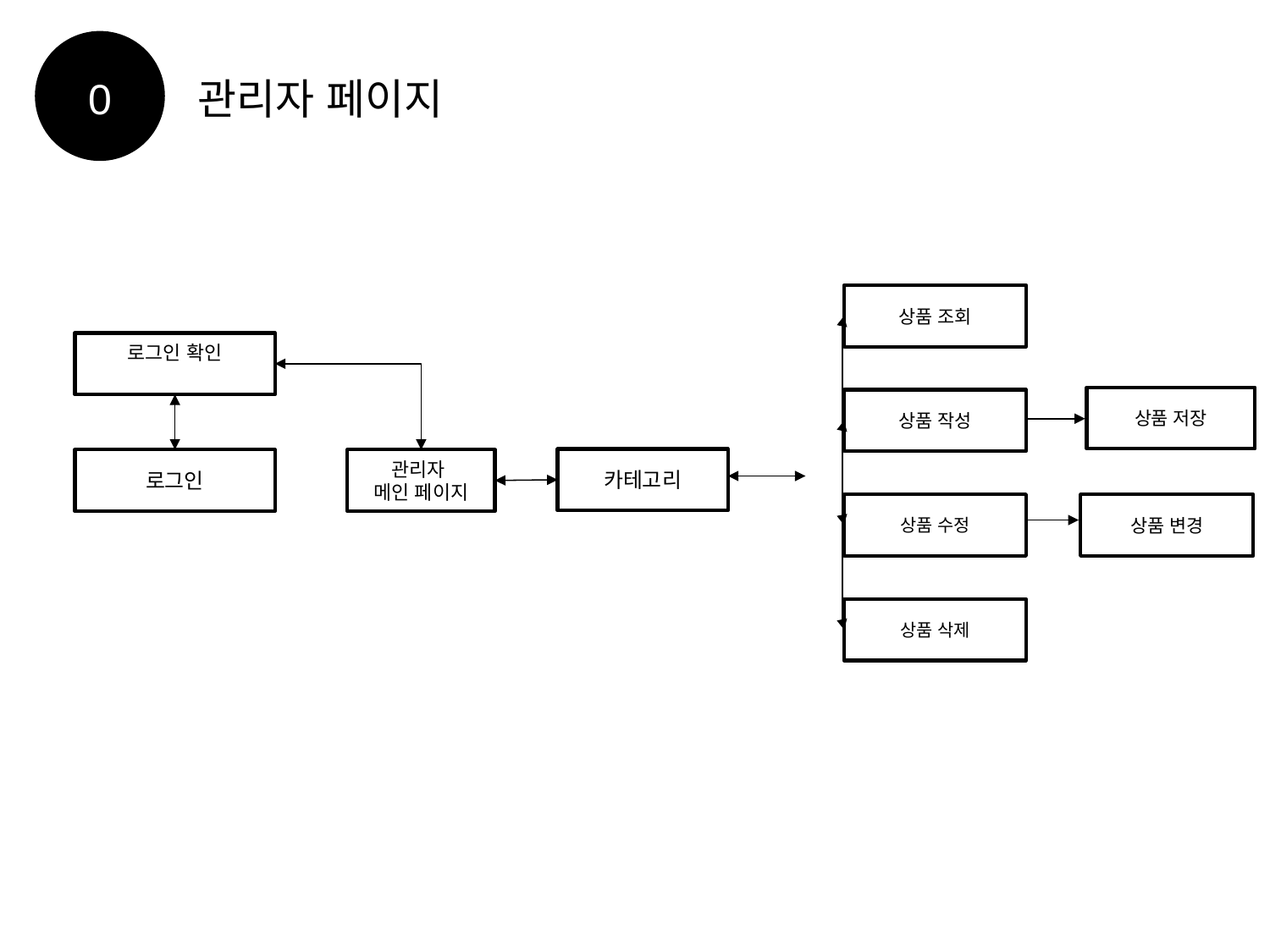

0
관리자 페이지
상품 조회
로그인 확인

상품 저장
상품 작성
카테고리
로그인
관리자
메인 페이지
상품 변경
상품 수정
상품 삭제